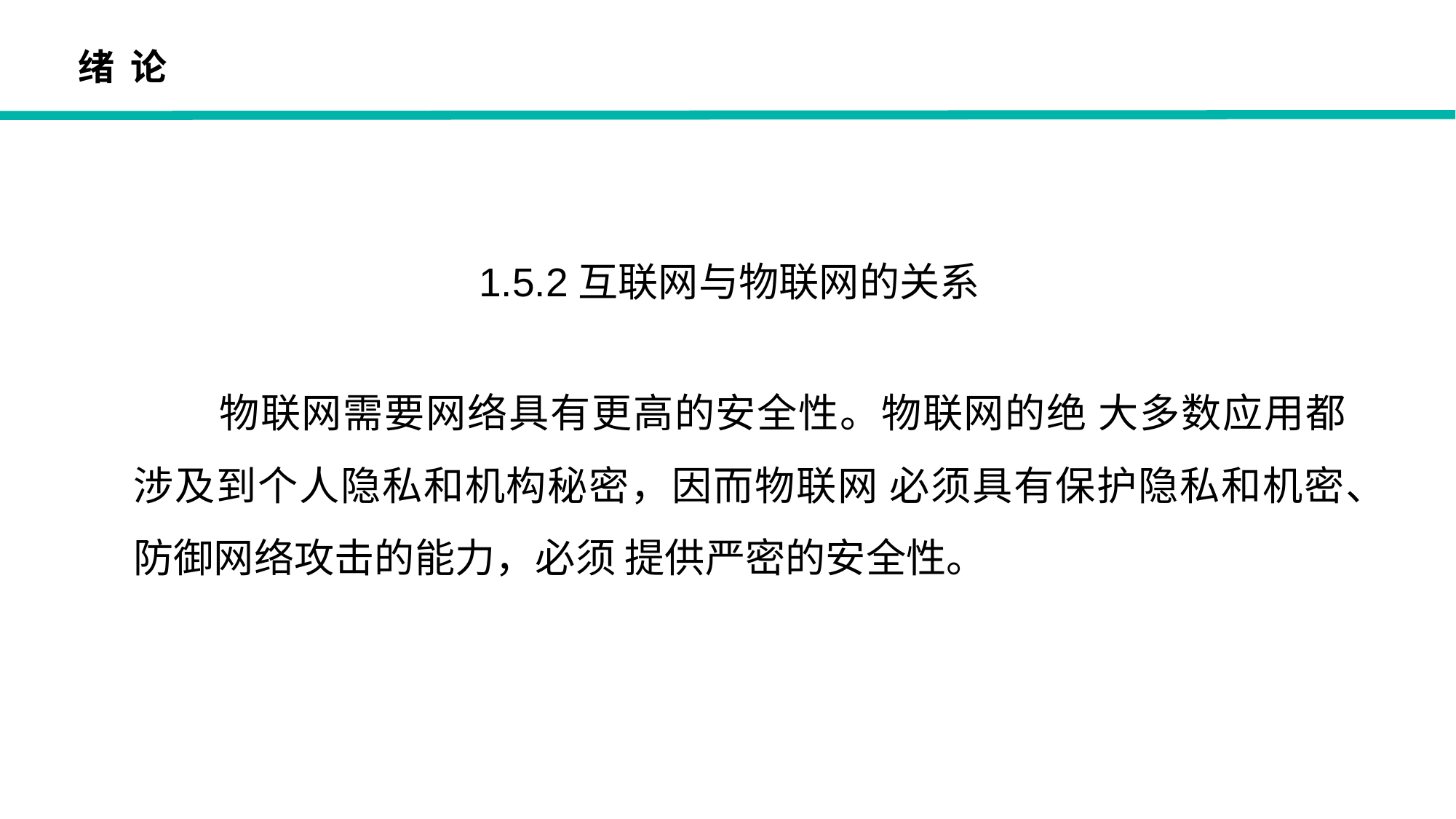

1.5.2互联网与物联网的关系
物联网需要网络具有更高的安全性。物联网的绝 大多数应用都涉及到个人隐私和机构秘密，因而物联网 必须具有保护隐私和机密、防御网络攻击的能力，必须 提供严密的安全性。